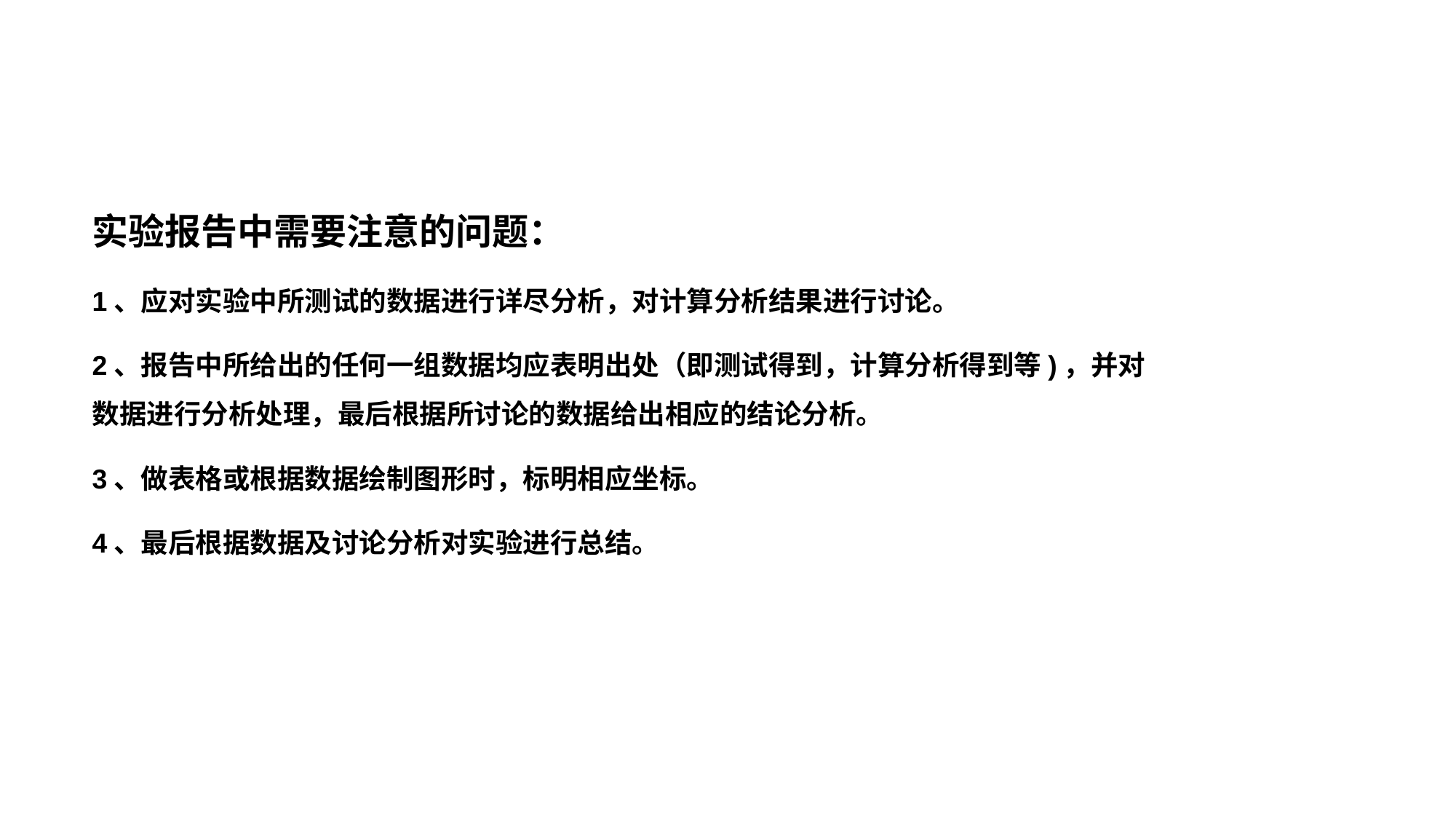

实验报告中需要注意的问题：
1、应对实验中所测试的数据进行详尽分析，对计算分析结果进行讨论。
2、报告中所给出的任何一组数据均应表明出处（即测试得到，计算分析得到等)，并对数据进行分析处理，最后根据所讨论的数据给出相应的结论分析。
3、做表格或根据数据绘制图形时，标明相应坐标。
4、最后根据数据及讨论分析对实验进行总结。